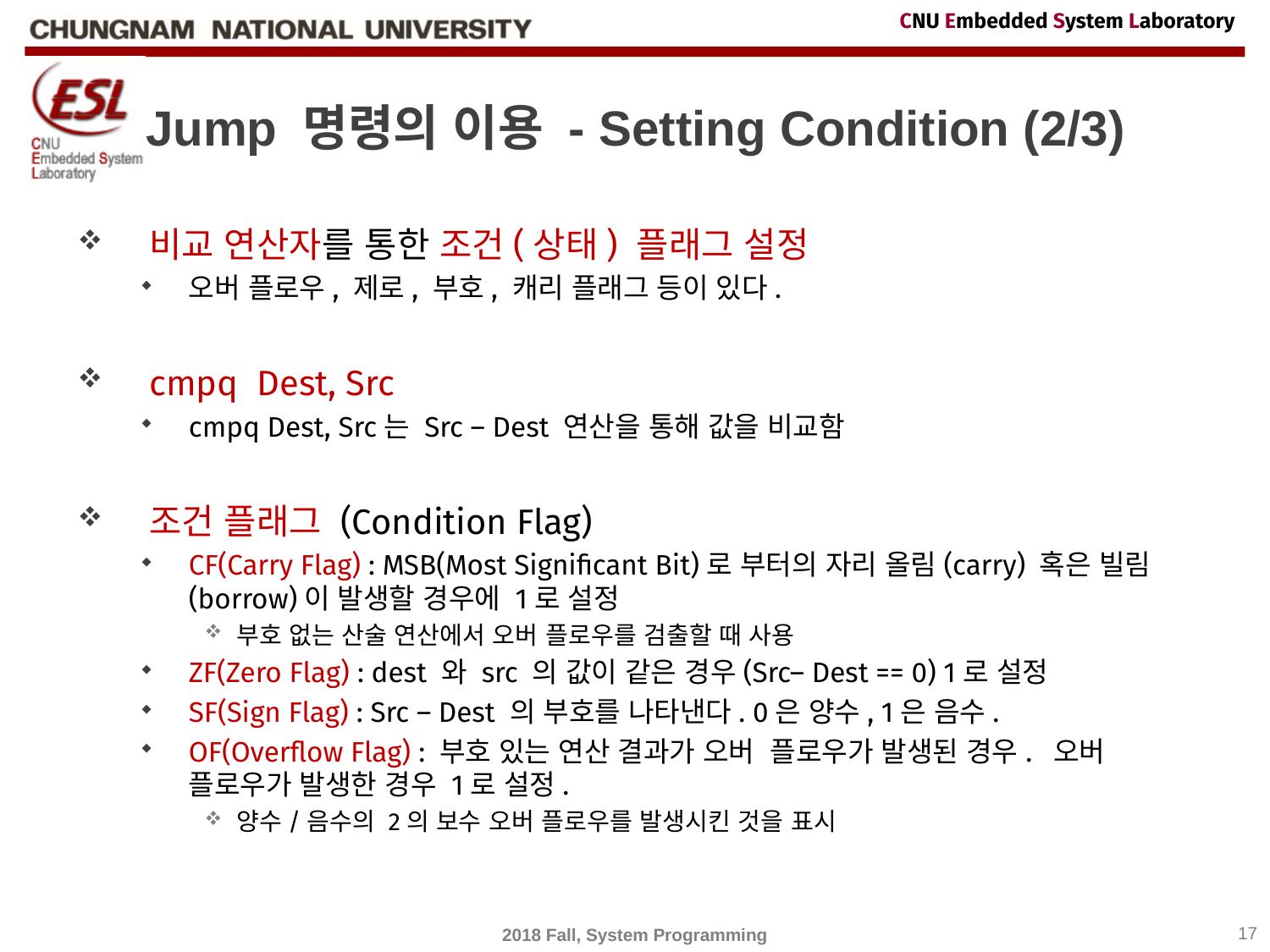

# Jump 명령의 이용 - Setting Condition (2/3)
비교 연산자를 통한 조건(상태) 플래그 설정
오버 플로우, 제로, 부호, 캐리 플래그 등이 있다.

cmpq  Dest, Src
cmpq Dest, Src는 Src – Dest 연산을 통해 값을 비교함

조건 플래그 (Condition Flag)
CF(Carry Flag) : MSB(Most Significant Bit)로 부터의 자리 올림(carry) 혹은 빌림(borrow)이 발생할 경우에 1로 설정
부호 없는 산술 연산에서 오버 플로우를 검출할 때 사용
ZF(Zero Flag) : dest 와 src 의 값이 같은 경우(Src– Dest == 0) 1로 설정
SF(Sign Flag) : Src – Dest 의 부호를 나타낸다. 0은 양수, 1은 음수.
OF(Overflow Flag) : 부호 있는 연산 결과가 오버  플로우가 발생된 경우.  오버 플로우가 발생한 경우 1로 설정.
양수/음수의 2의 보수 오버 플로우를 발생시킨 것을 표시
2018 Fall, System Programming
17